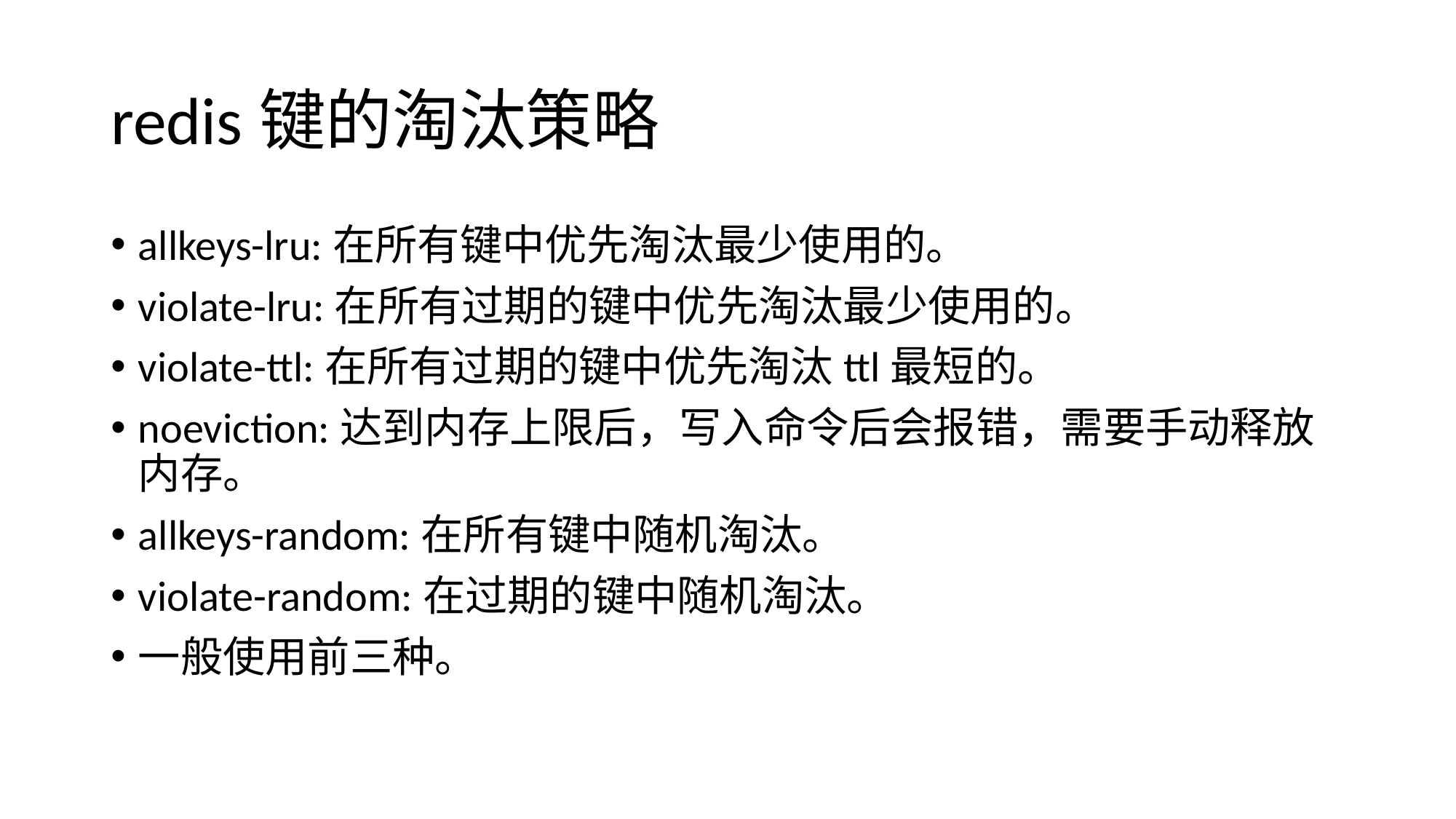

# redis键的淘汰策略
allkeys-lru:在所有键中优先淘汰最少使用的。
violate-lru:在所有过期的键中优先淘汰最少使用的。
violate-ttl:在所有过期的键中优先淘汰ttl最短的。
noeviction:达到内存上限后，写入命令后会报错，需要手动释放内存。
allkeys-random:在所有键中随机淘汰。
violate-random:在过期的键中随机淘汰。
一般使用前三种。